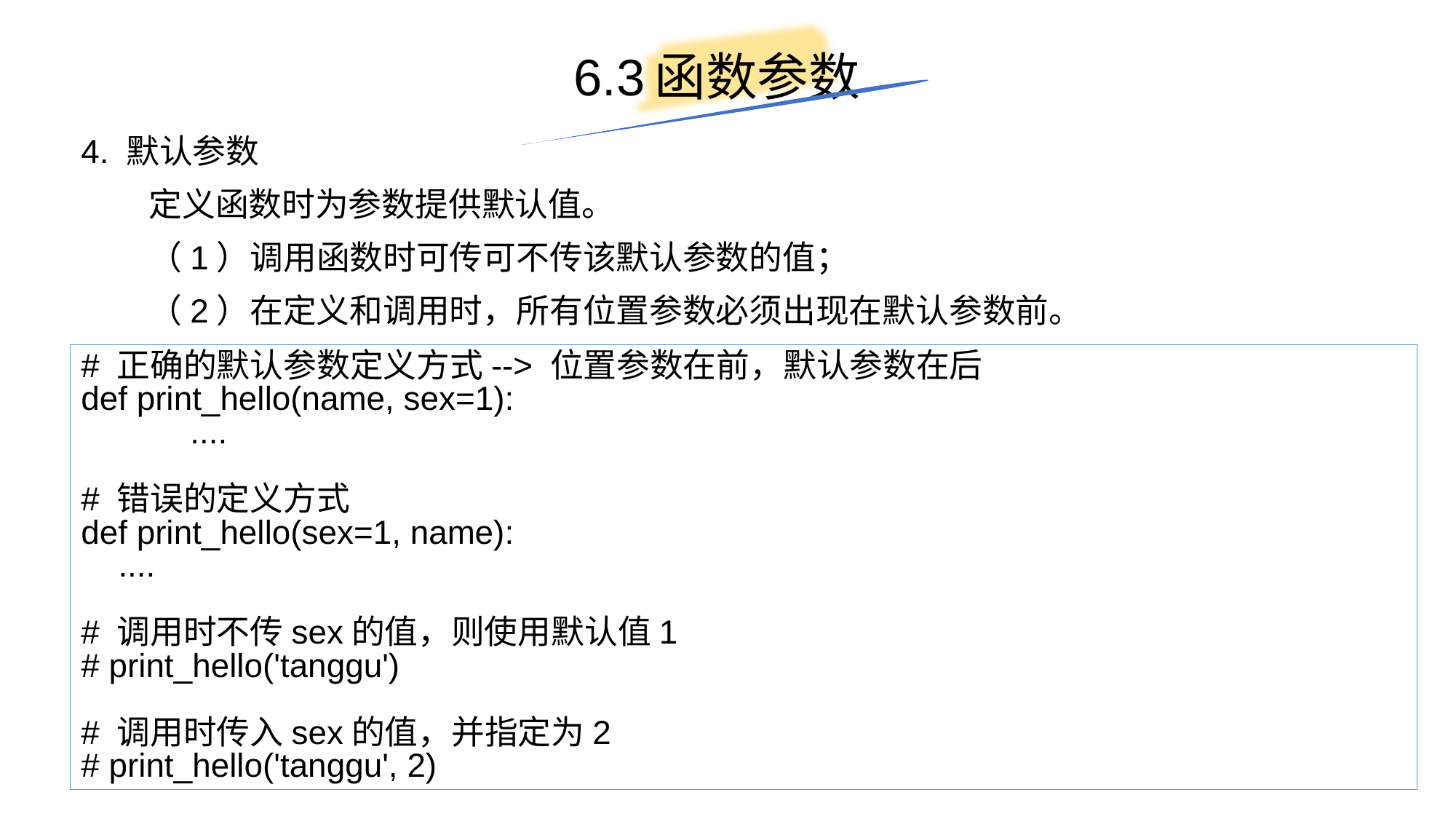

# 6.3函数参数

4. 默认参数
        定义函数时为参数提供默认值。
        （1）调用函数时可传可不传该默认参数的值；
        （2）在定义和调用时，所有位置参数必须出现在默认参数前。
# 正确的默认参数定义方式--> 位置参数在前，默认参数在后
def print_hello(name, sex=1):
	....

# 错误的定义方式
def print_hello(sex=1, name):
    ....

# 调用时不传sex的值，则使用默认值1
# print_hello('tanggu')

# 调用时传入sex的值，并指定为2
# print_hello('tanggu', 2)